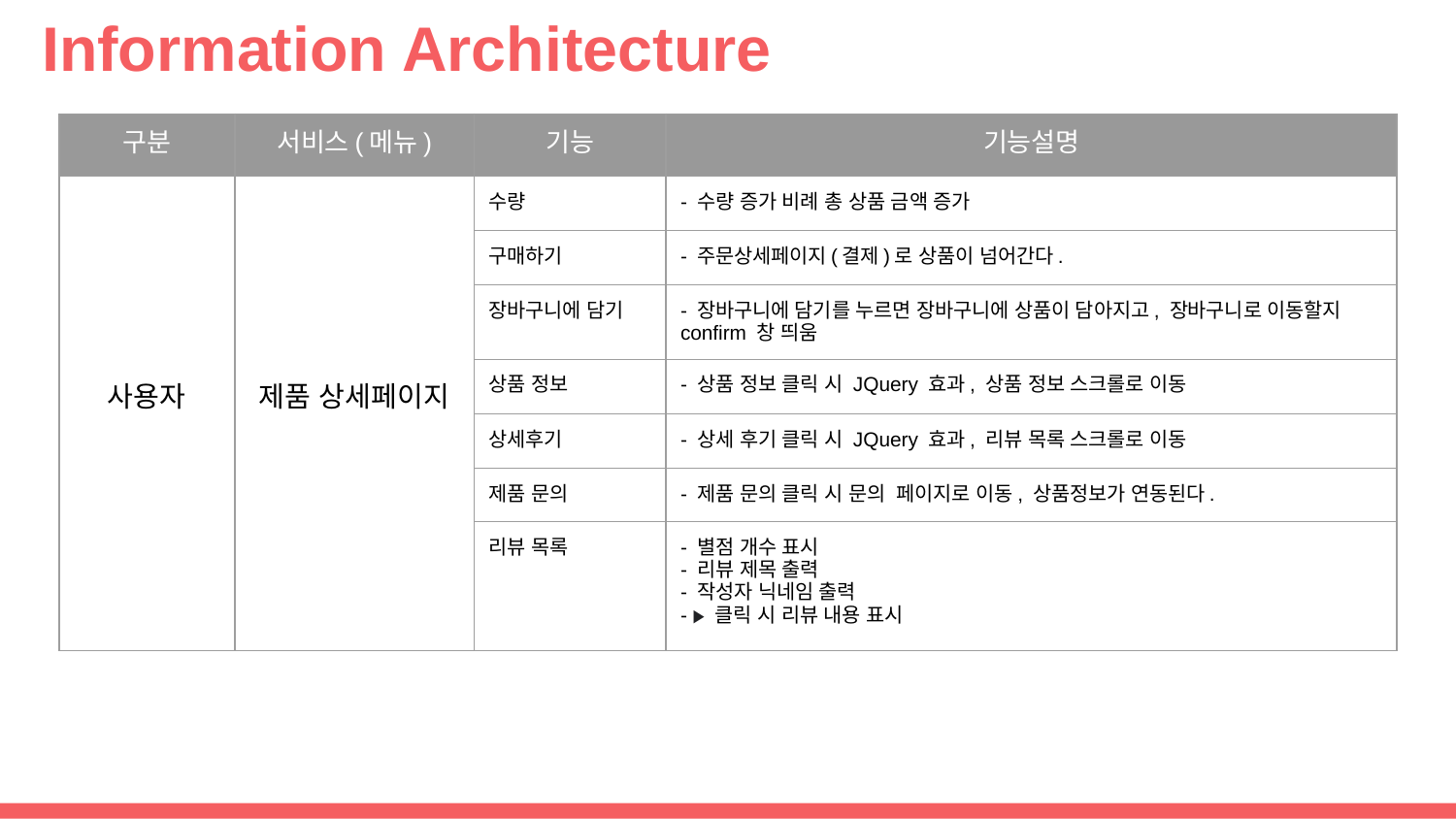

# Information Architecture
| 구분 | 서비스(메뉴) | 기능 | 기능설명 |
| --- | --- | --- | --- |
| 사용자 | 제품 상세페이지 | 수량 | - 수량 증가 비례 총 상품 금액 증가 |
|  |  | 구매하기 | - 주문상세페이지(결제)로 상품이 넘어간다. |
|  |  | 장바구니에 담기 | - 장바구니에 담기를 누르면 장바구니에 상품이 담아지고, 장바구니로 이동할지 confirm 창 띄움 |
|  |  | 상품 정보 | - 상품 정보 클릭 시 JQuery 효과, 상품 정보 스크롤로 이동 |
|  |  | 상세후기 | - 상세 후기 클릭 시 JQuery 효과, 리뷰 목록 스크롤로 이동 |
|  |  | 제품 문의 | - 제품 문의 클릭 시 문의 페이지로 이동, 상품정보가 연동된다. |
|  |  | 리뷰 목록 | - 별점 개수 표시 - 리뷰 제목 출력 - 작성자 닉네임 출력 - ▶ 클릭 시 리뷰 내용 표시 |